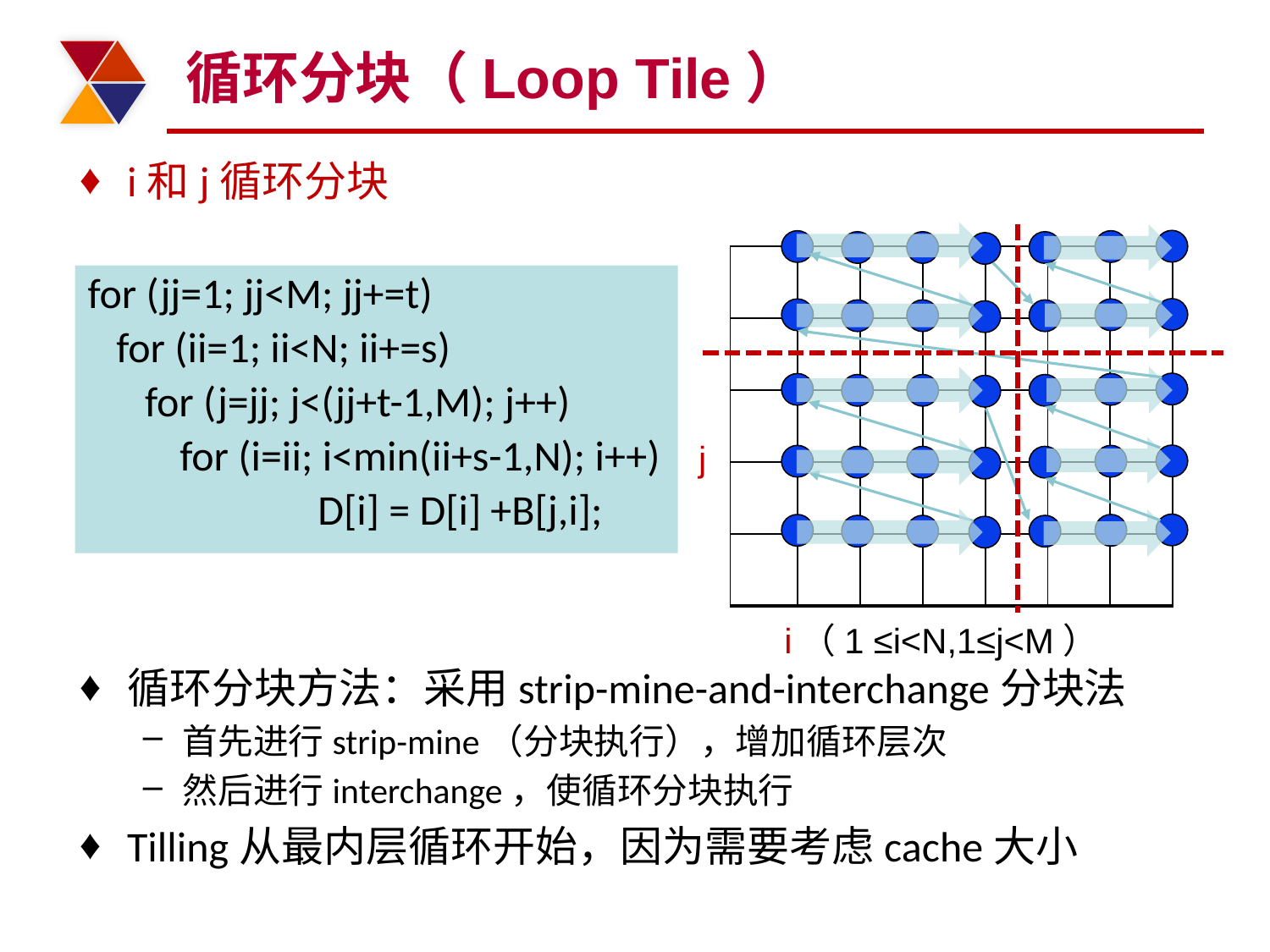

# 循环分块（Loop Tile）
i和j循环分块

|  |  |  |  |  |  |  |
| --- | --- | --- | --- | --- | --- | --- |
|  |  |  |  |  |  |  |
|  |  |  |  |  |  |  |
|  |  |  |  |  |  |  |
|  |  |  |  |  |  |  |

j

i（1 ≤i<N,1≤j<M）

for (jj=1; jj<M; jj+=t)
   for (ii=1; ii<N; ii+=s)
      for (j=jj; j<(jj+t-1,M); j++)
   for (i=ii; i<min(ii+s-1,N); i++)
		D[i] = D[i] +B[j,i];
循环分块方法：采用strip-mine-and-interchange分块法
首先进行strip-mine（分块执行），增加循环层次
然后进行interchange，使循环分块执行
Tilling从最内层循环开始，因为需要考虑cache大小